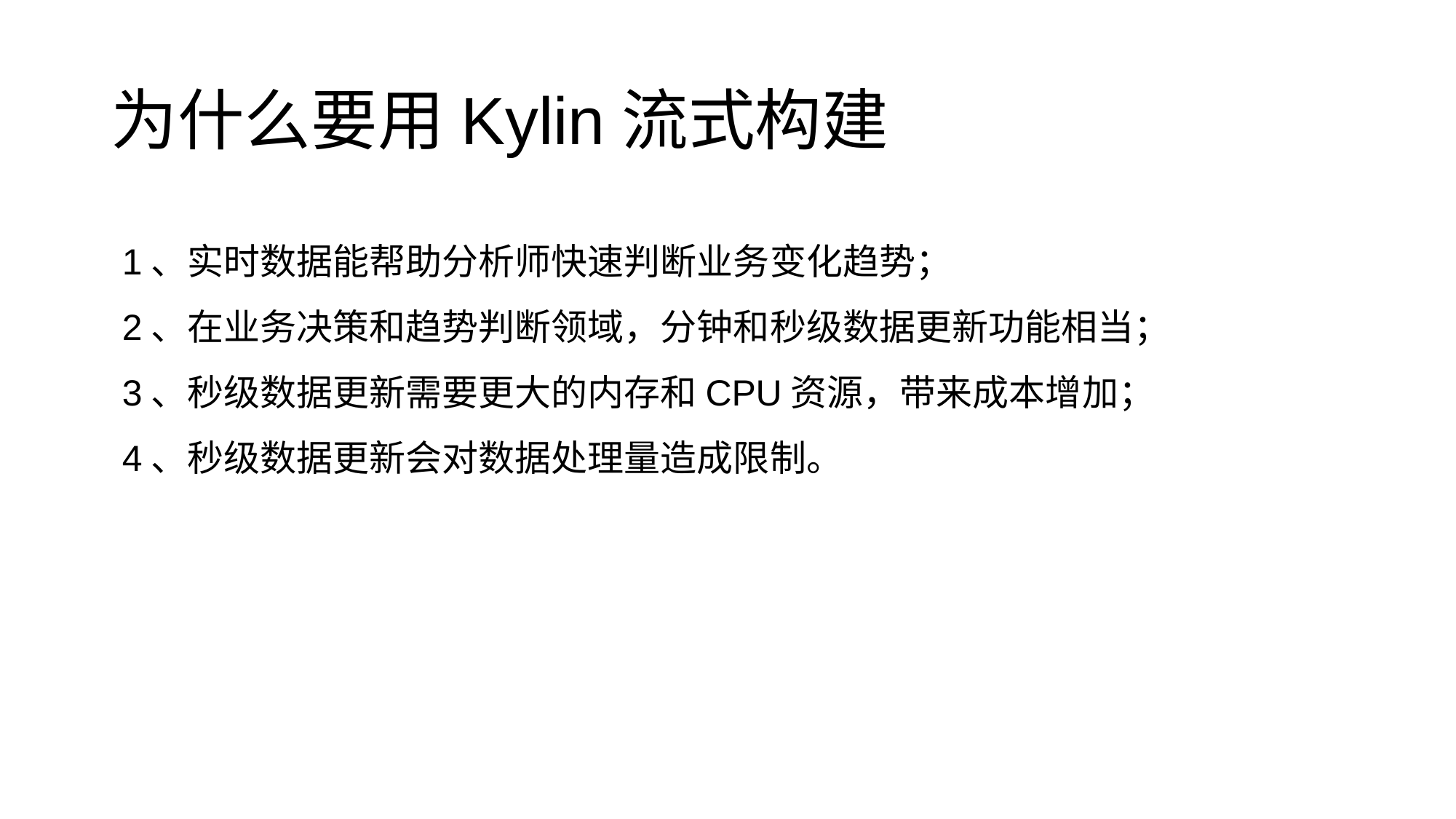

# 为什么要用Kylin流式构建
1、实时数据能帮助分析师快速判断业务变化趋势；
2、在业务决策和趋势判断领域，分钟和秒级数据更新功能相当；
3、秒级数据更新需要更大的内存和CPU资源，带来成本增加；
4、秒级数据更新会对数据处理量造成限制。